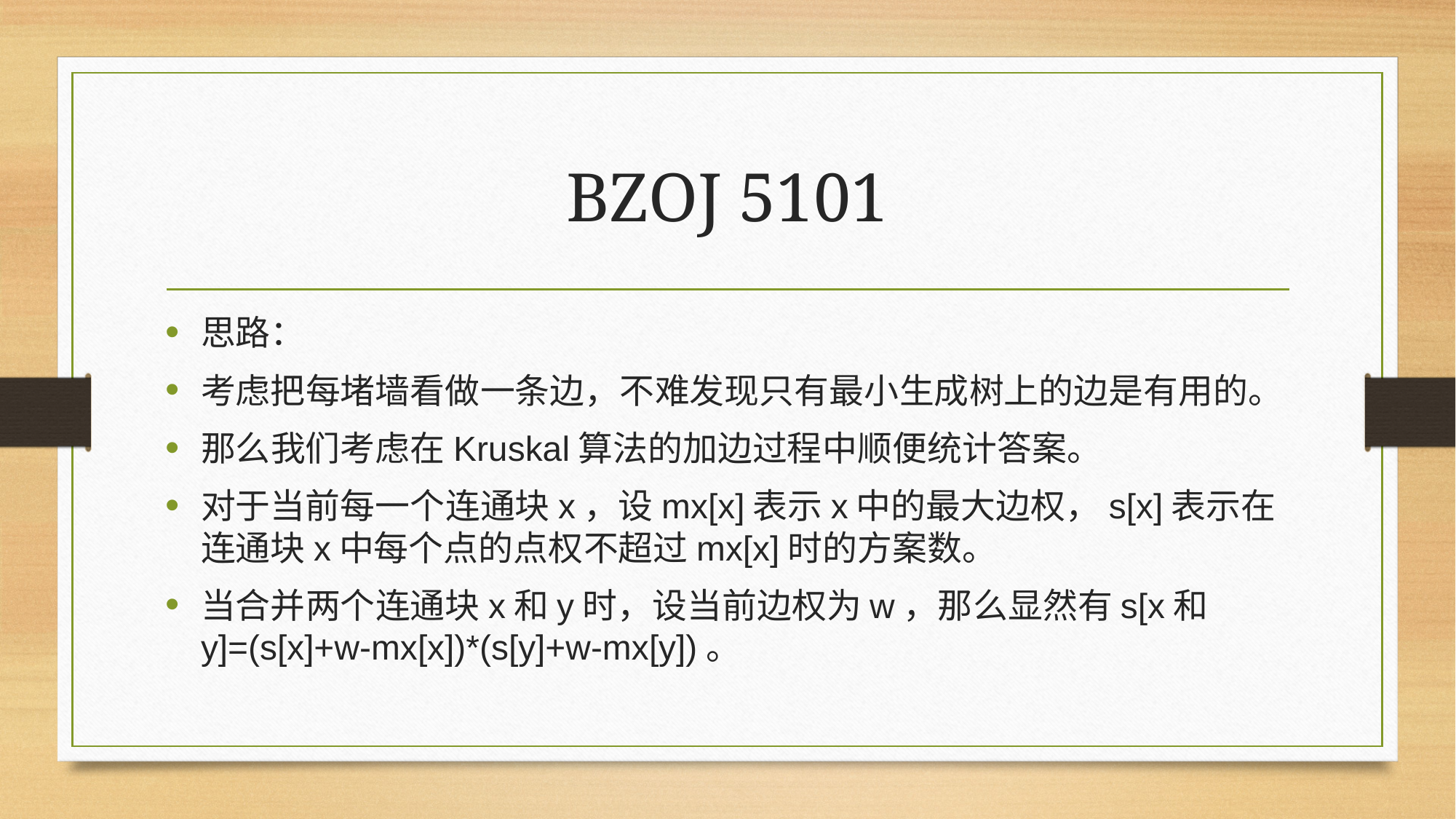

# BZOJ 5101
思路：
考虑把每堵墙看做一条边，不难发现只有最小生成树上的边是有用的。
那么我们考虑在Kruskal算法的加边过程中顺便统计答案。
对于当前每一个连通块x，设mx[x]表示x中的最大边权，s[x]表示在连通块x中每个点的点权不超过mx[x]时的方案数。
当合并两个连通块x和y时，设当前边权为w，那么显然有s[x和y]=(s[x]+w-mx[x])*(s[y]+w-mx[y])。